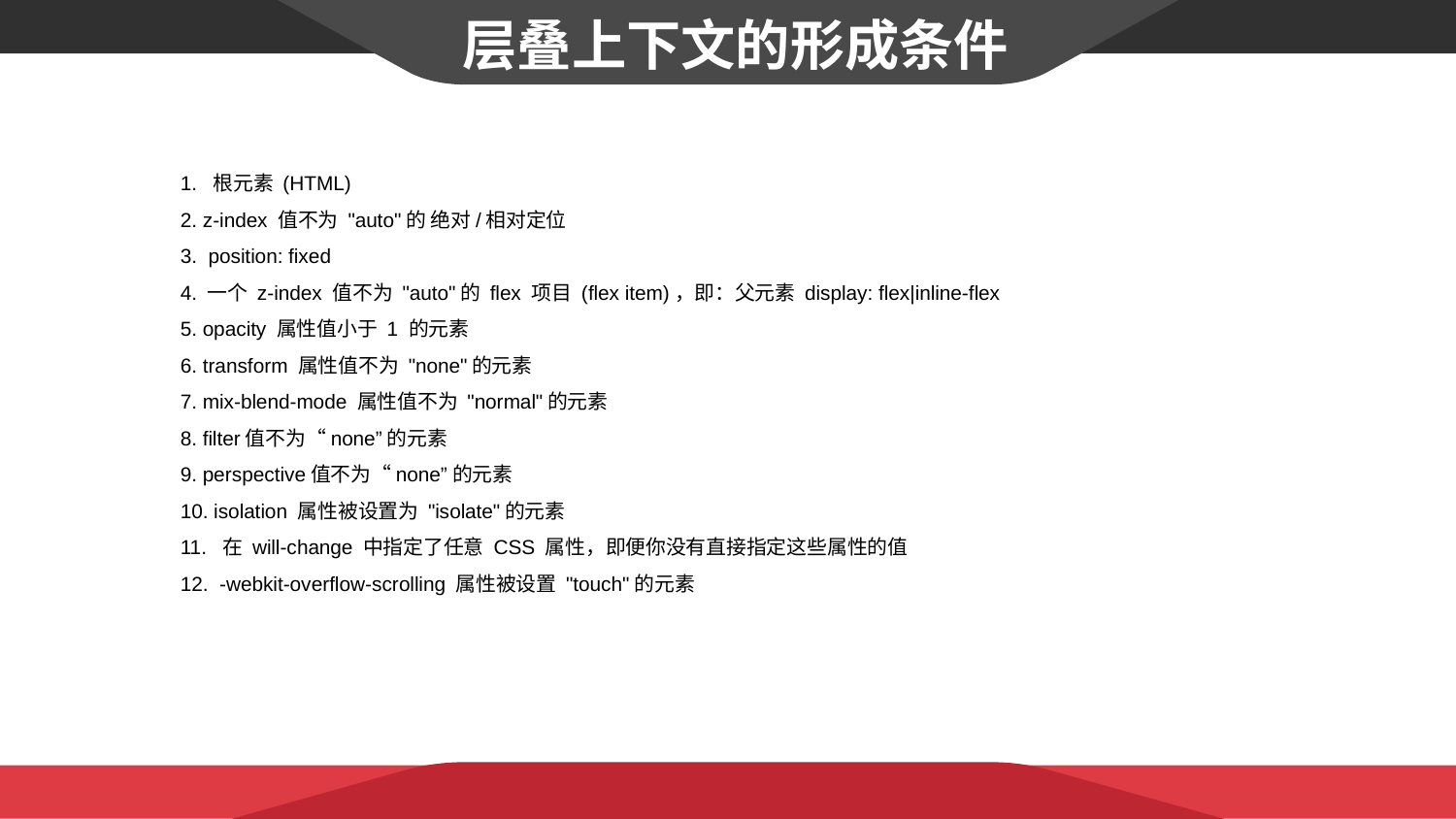

层叠上下文的形成条件
1.  根元素 (HTML)
2. z-index 值不为 "auto"的 绝对/相对定位
3.  position: fixed
4. 一个 z-index 值不为 "auto"的 flex 项目 (flex item)，即：父元素 display: flex|inline-flex
5. opacity 属性值小于 1 的元素
6. transform 属性值不为 "none"的元素
7. mix-blend-mode 属性值不为 "normal"的元素
8. filter值不为“none”的元素
9. perspective值不为“none”的元素
10. isolation 属性被设置为 "isolate"的元素
11.  在 will-change 中指定了任意 CSS 属性，即便你没有直接指定这些属性的值
12.  -webkit-overflow-scrolling 属性被设置 "touch"的元素